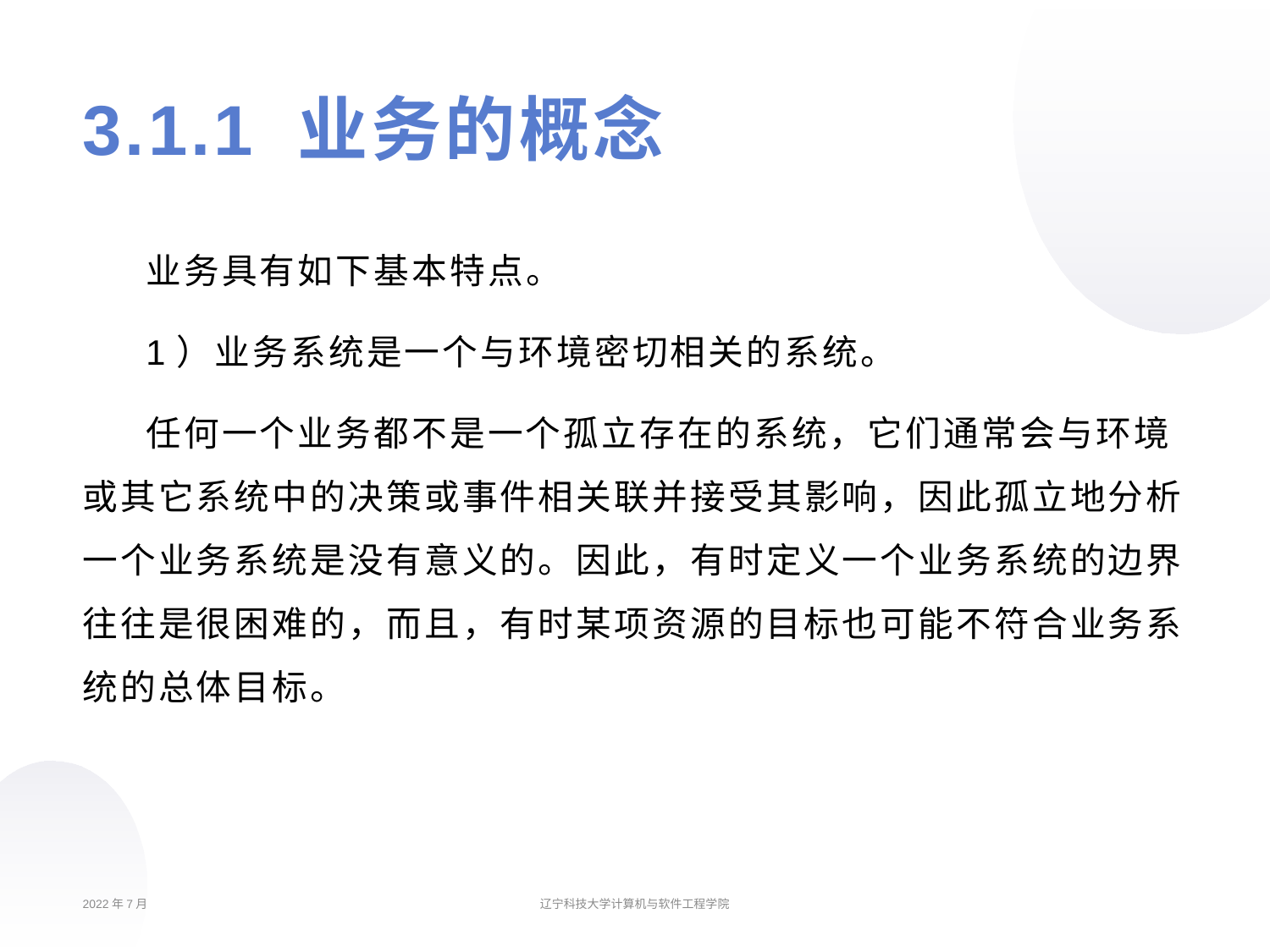

# 3.1.1 业务的概念
业务具有如下基本特点。
1）业务系统是一个与环境密切相关的系统。
任何一个业务都不是一个孤立存在的系统，它们通常会与环境或其它系统中的决策或事件相关联并接受其影响，因此孤立地分析一个业务系统是没有意义的。因此，有时定义一个业务系统的边界往往是很困难的，而且，有时某项资源的目标也可能不符合业务系统的总体目标。

10
2022年7月
辽宁科技大学计算机与软件工程学院